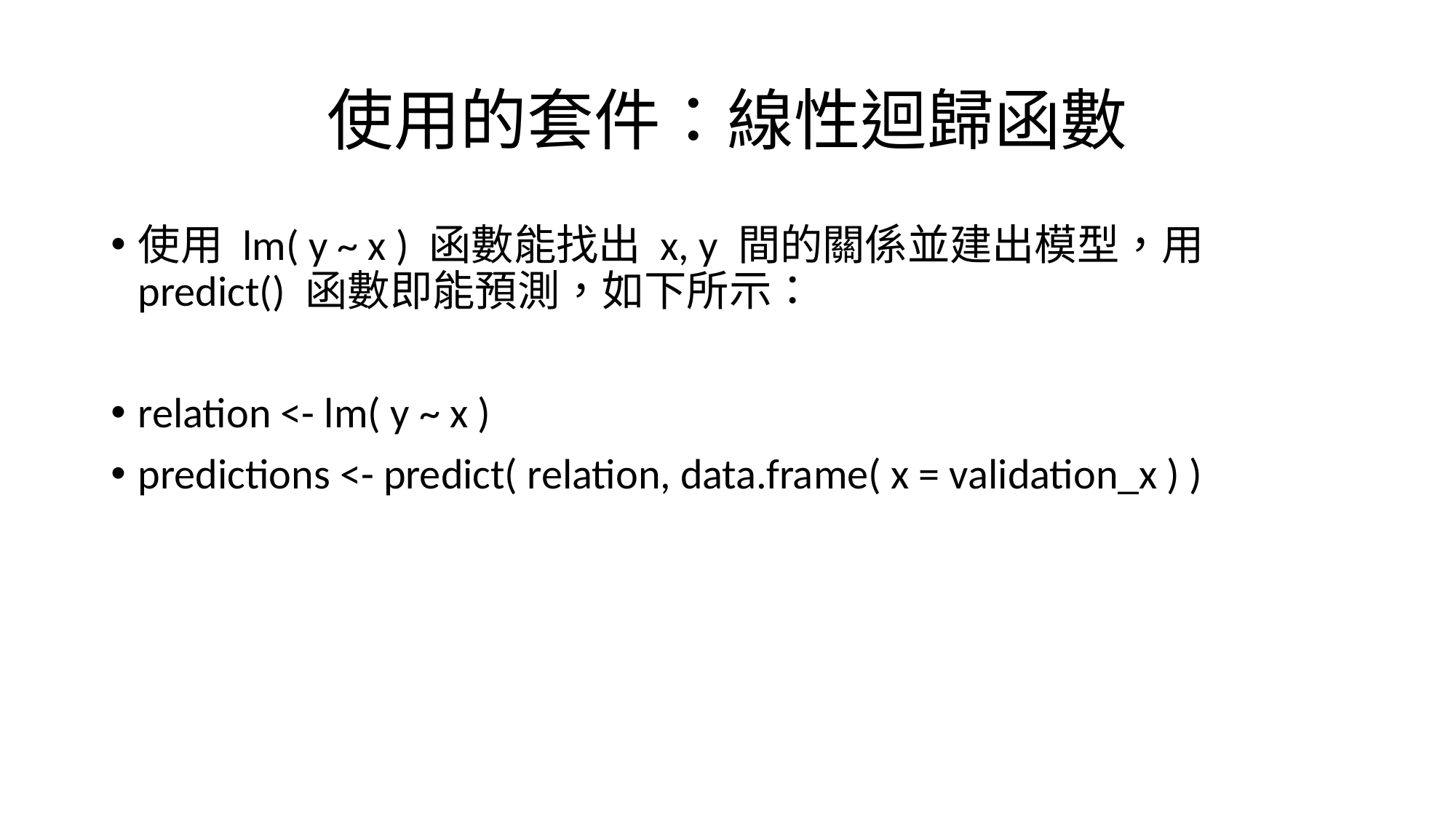

# 使用的套件：線性迴歸函數
使用 lm( y ~ x ) 函數能找出 x, y 間的關係並建出模型，用 predict() 函數即能預測，如下所示：

relation <- lm( y ~ x )
predictions <- predict( relation, data.frame( x = validation_x ) )